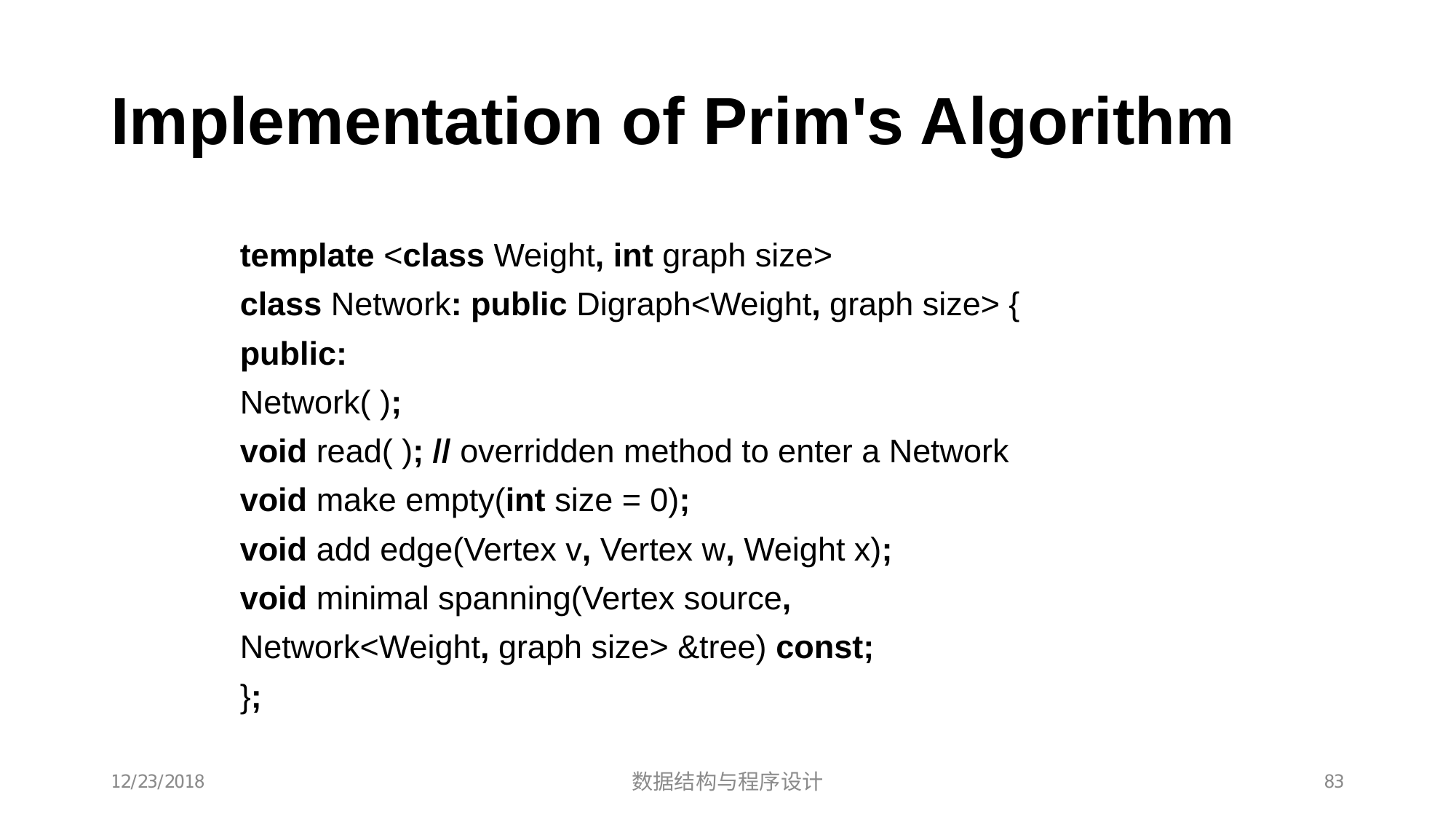

# Implementation of Prim's Algorithm
template <class Weight, int graph size>
class Network: public Digraph<Weight, graph size> {
public:
Network( );
void read( ); // overridden method to enter a Network
void make empty(int size = 0);
void add edge(Vertex v, Vertex w, Weight x);
void minimal spanning(Vertex source,
Network<Weight, graph size> &tree) const;
};

12/23/2018
数据结构与程序设计
83